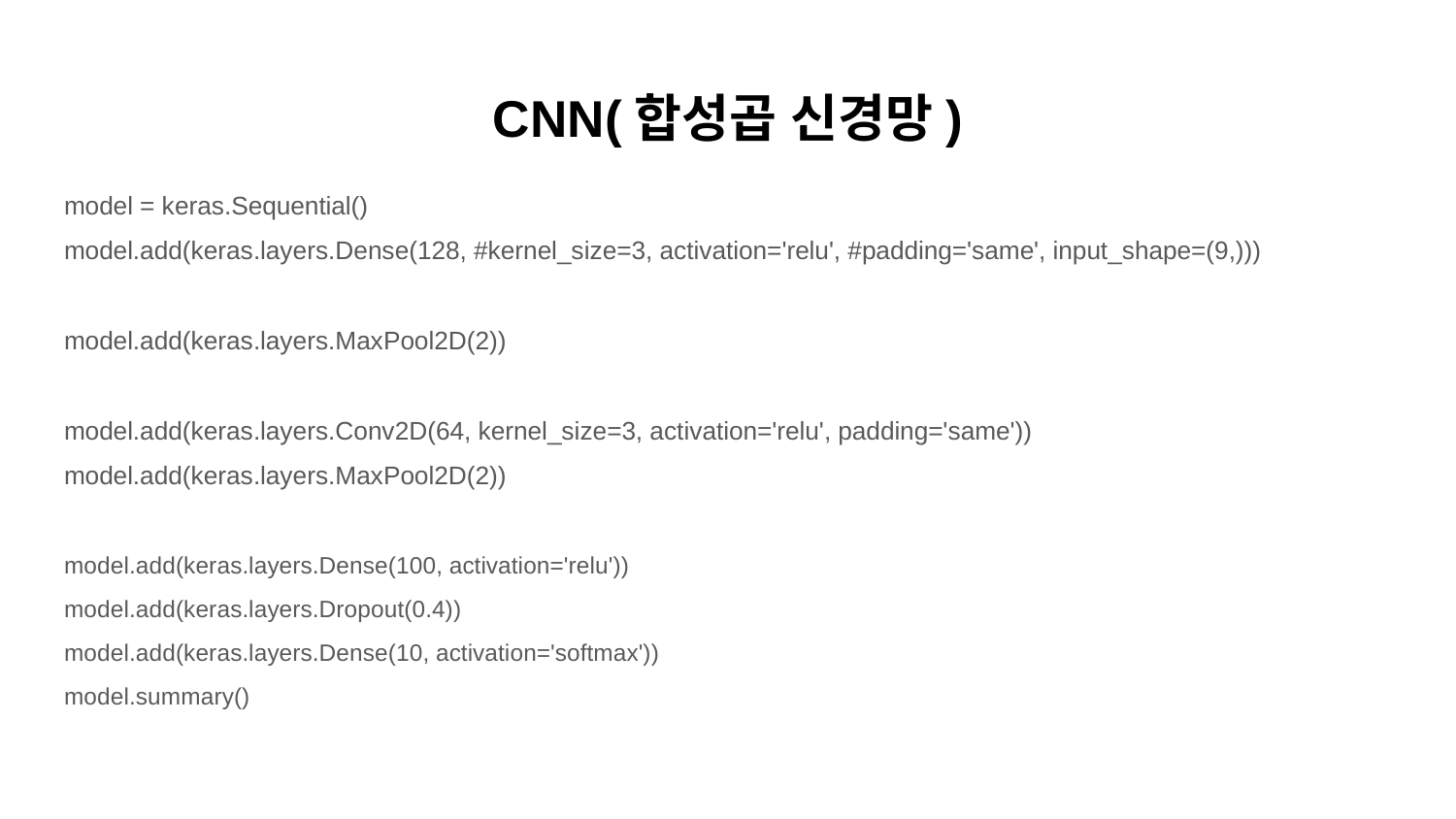

# CNN(합성곱 신경망)
model = keras.Sequential()
model.add(keras.layers.Dense(128, #kernel_size=3, activation='relu', #padding='same', input_shape=(9,)))

model.add(keras.layers.MaxPool2D(2))

model.add(keras.layers.Conv2D(64, kernel_size=3, activation='relu', padding='same'))
model.add(keras.layers.MaxPool2D(2))

model.add(keras.layers.Dense(100, activation='relu'))
model.add(keras.layers.Dropout(0.4))
model.add(keras.layers.Dense(10, activation='softmax'))
model.summary()